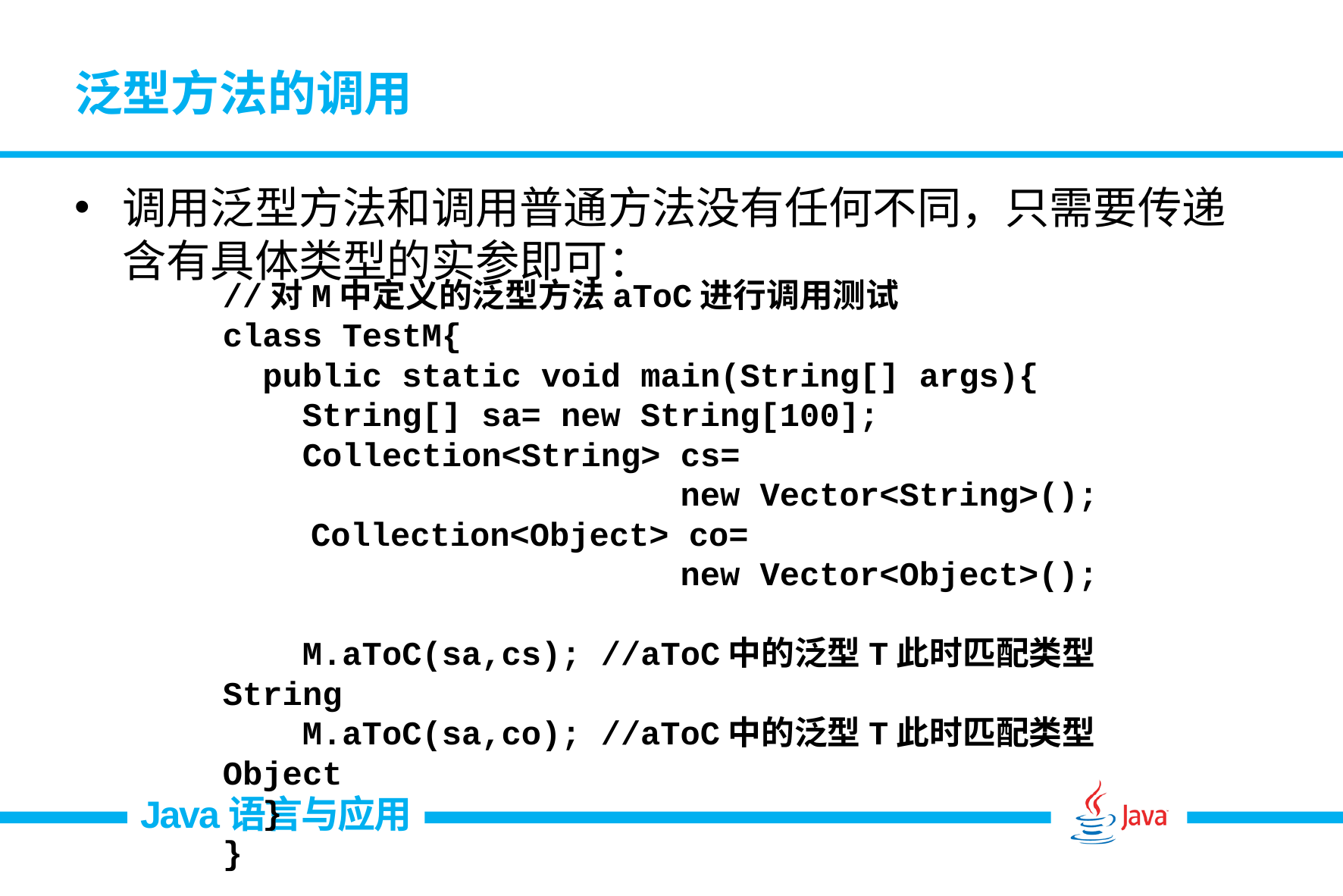

# 泛型方法的调用
调用泛型方法和调用普通方法没有任何不同，只需要传递含有具体类型的实参即可：
//对M中定义的泛型方法aToC进行调用测试
class TestM{
  public static void main(String[] args){
    String[] sa= new String[100];
    Collection<String> cs=
                       new Vector<String>();
     Collection<Object> co=
                       new Vector<Object>();

    M.aToC(sa,cs); //aToC中的泛型T此时匹配类型String
    M.aToC(sa,co); //aToC中的泛型T此时匹配类型Object
  }
}